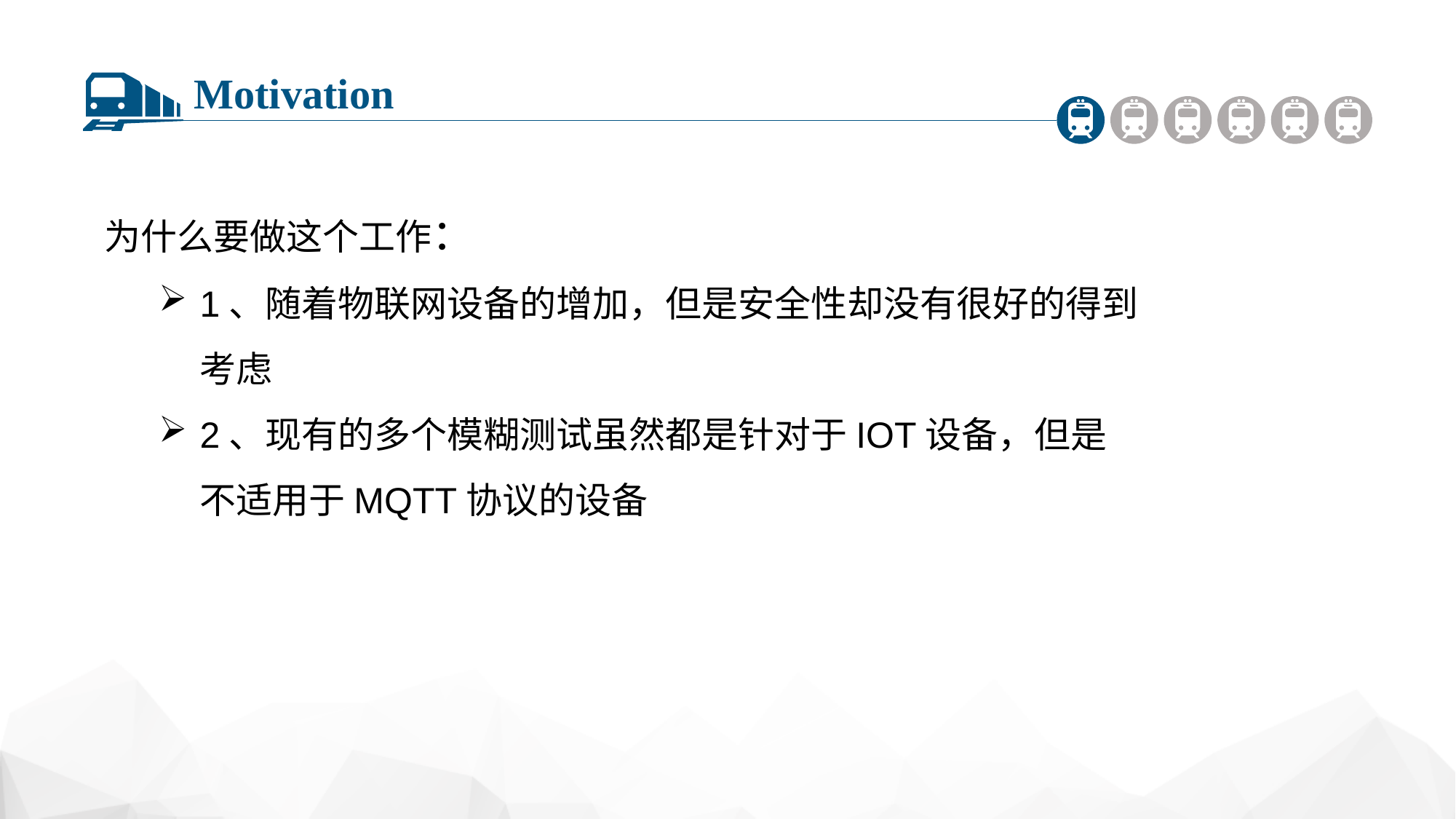

Motivation
为什么要做这个工作：
1、随着物联网设备的增加，但是安全性却没有很好的得到考虑
2、现有的多个模糊测试虽然都是针对于IOT设备，但是不适用于MQTT协议的设备